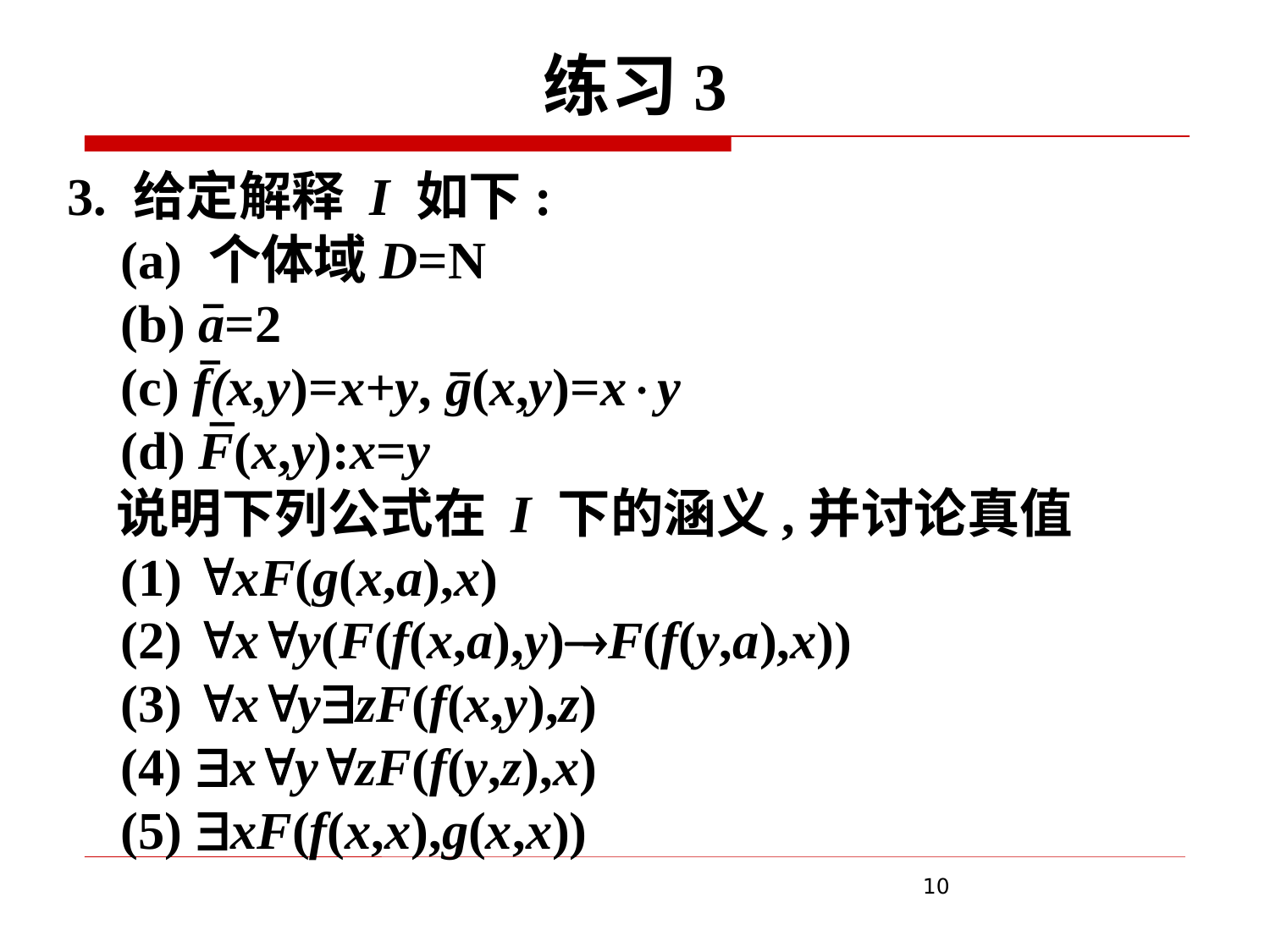

# 练习3
3. 给定解释 I 如下:
    (a) 个体域D=N
    (b) a=2
    (c) f(x,y)=x+y, g(x,y)=x⋅y
    (d) F(x,y):x=y
   说明下列公式在 I 下的涵义,并讨论真值
    (1) ∀xF(g(x,a),x)
    (2) ∀x∀y(F(f(x,a),y)→F(f(y,a),x))
    (3) ∀x∀y∃zF(f(x,y),z)
    (4) ∃x∀y∀zF(f(y,z),x)
    (5) ∃xF(f(x,x),g(x,x))

10